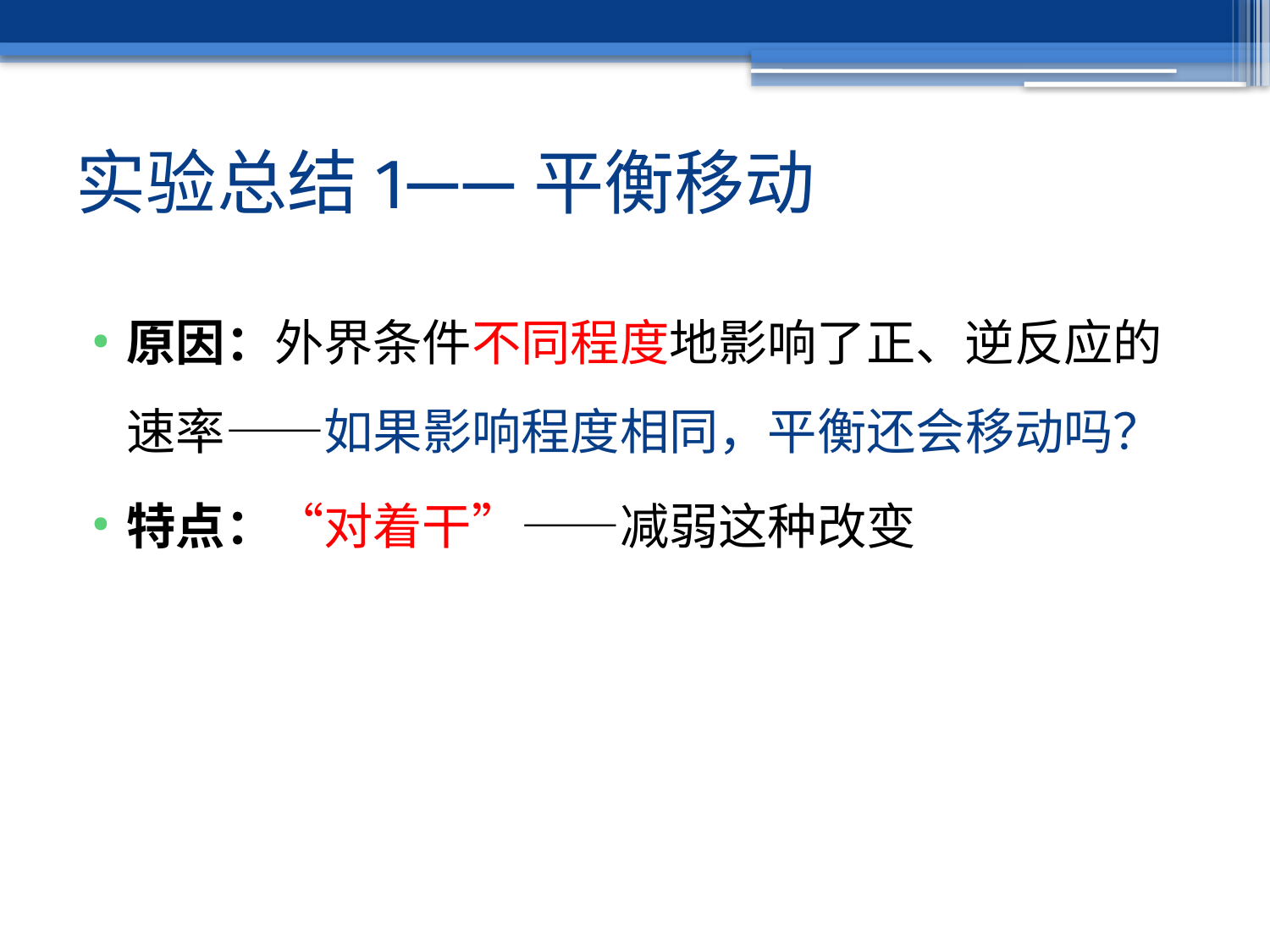

# 实验总结1——平衡移动
原因：外界条件不同程度地影响了正、逆反应的速率——如果影响程度相同，平衡还会移动吗？
特点：“对着干”——减弱这种改变